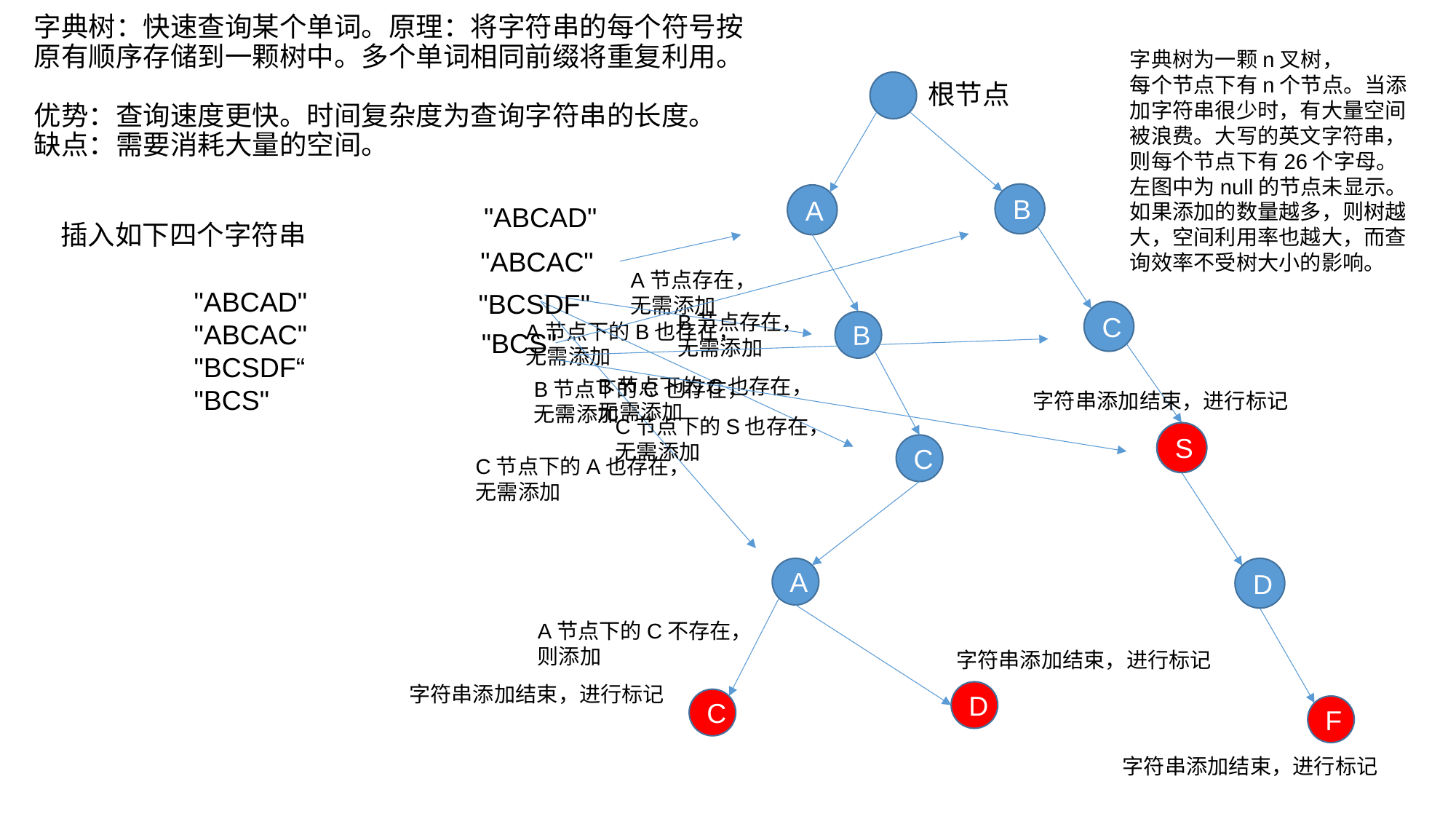

# 字典树：快速查询某个单词。原理：将字符串的每个符号按原有顺序存储到一颗树中。多个单词相同前缀将重复利用。 优势：查询速度更快。时间复杂度为查询字符串的长度。 缺点：需要消耗大量的空间。
字典树为一颗n叉树，
每个节点下有n个节点。当添加字符串很少时，有大量空间被浪费。大写的英文字符串，则每个节点下有26个字母。左图中为null的节点未显示。如果添加的数量越多，则树越大，空间利用率也越大，而查询效率不受树大小的影响。

根节点
B
A
"ABCAD"
插入如下四个字符串
"ABCAC"
A节点存在，
无需添加
"ABCAD"
"ABCAC"
"BCSDF“
"BCS"
"BCSDF"
C
B节点存在，
无需添加
B
A节点下的B也存在，
无需添加
"BCS"
B节点下的C也存在，
无需添加
B节点下的C也存在，
无需添加
字符串添加结束，进行标记
C节点下的S也存在，
无需添加
S
S
C
C节点下的A也存在，
无需添加
A
D
A节点下的C不存在，
则添加
字符串添加结束，进行标记
字符串添加结束，进行标记
D
C
F
字符串添加结束，进行标记